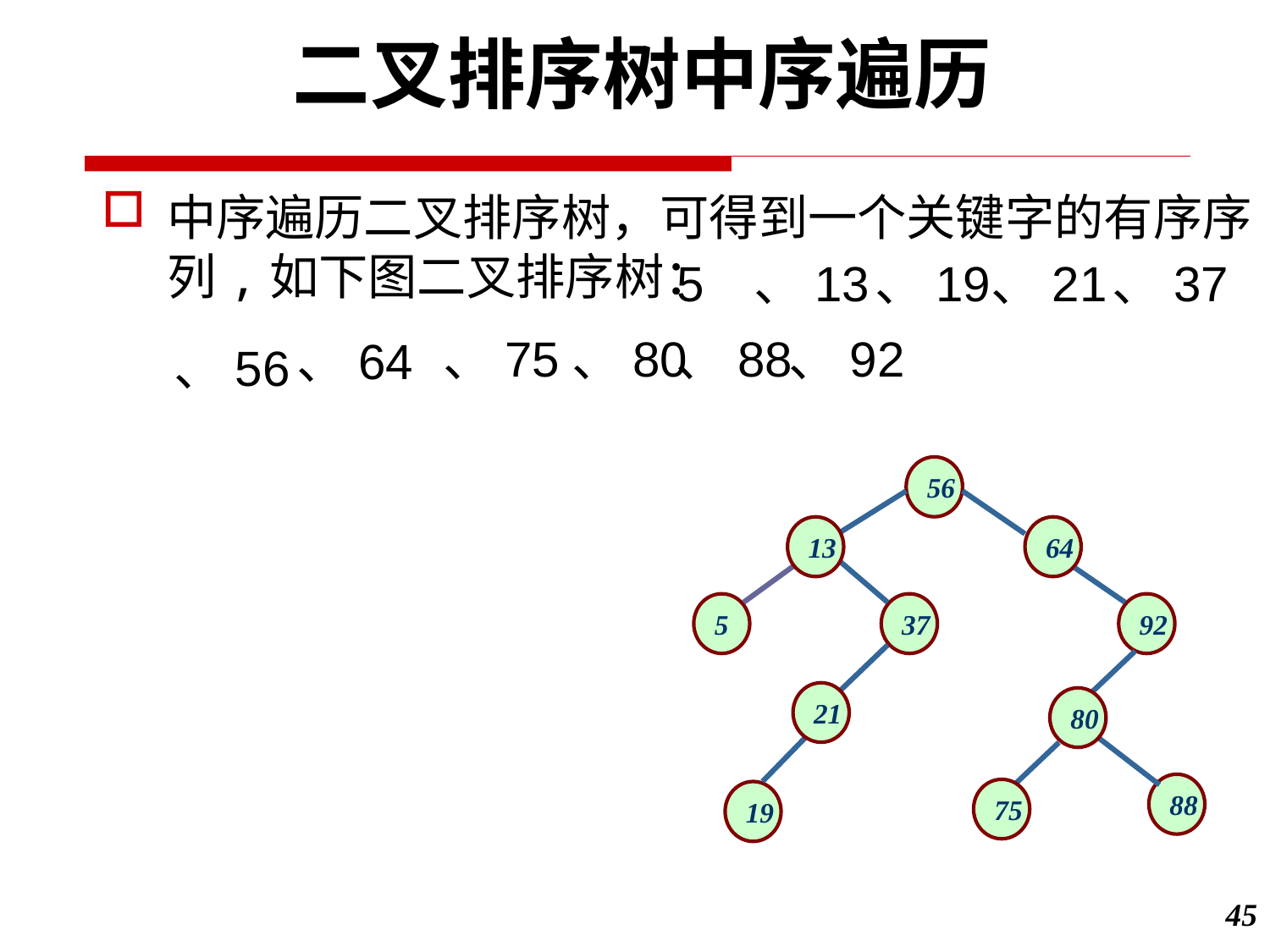

二叉排序树中序遍历
中序遍历二叉排序树，可得到一个关键字的有序序列,如下图二叉排序树：
5
、13
、19
、21
、37
、80
、88
、92
、75
、64
、56
56

13
64

5
37
92

21
80

88
75
19
45